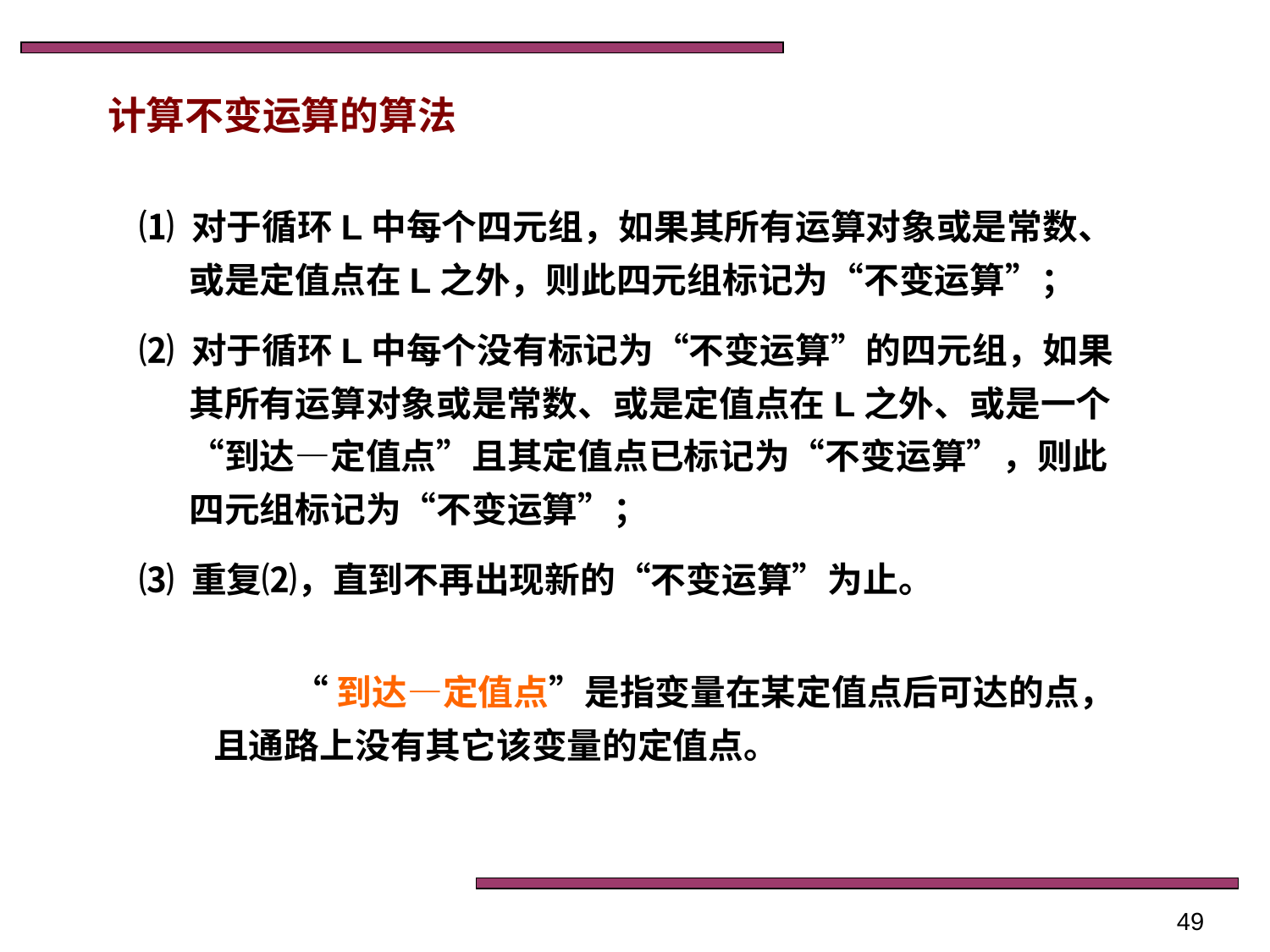

计算不变运算的算法
⑴ 对于循环L中每个四元组，如果其所有运算对象或是常数、或是定值点在L之外，则此四元组标记为“不变运算”；
⑵ 对于循环L中每个没有标记为“不变运算”的四元组，如果其所有运算对象或是常数、或是定值点在L之外、或是一个“到达—定值点”且其定值点已标记为“不变运算”，则此四元组标记为“不变运算”；
⑶ 重复⑵，直到不再出现新的“不变运算”为止。
“到达—定值点”是指变量在某定值点后可达的点，且通路上没有其它该变量的定值点。
49